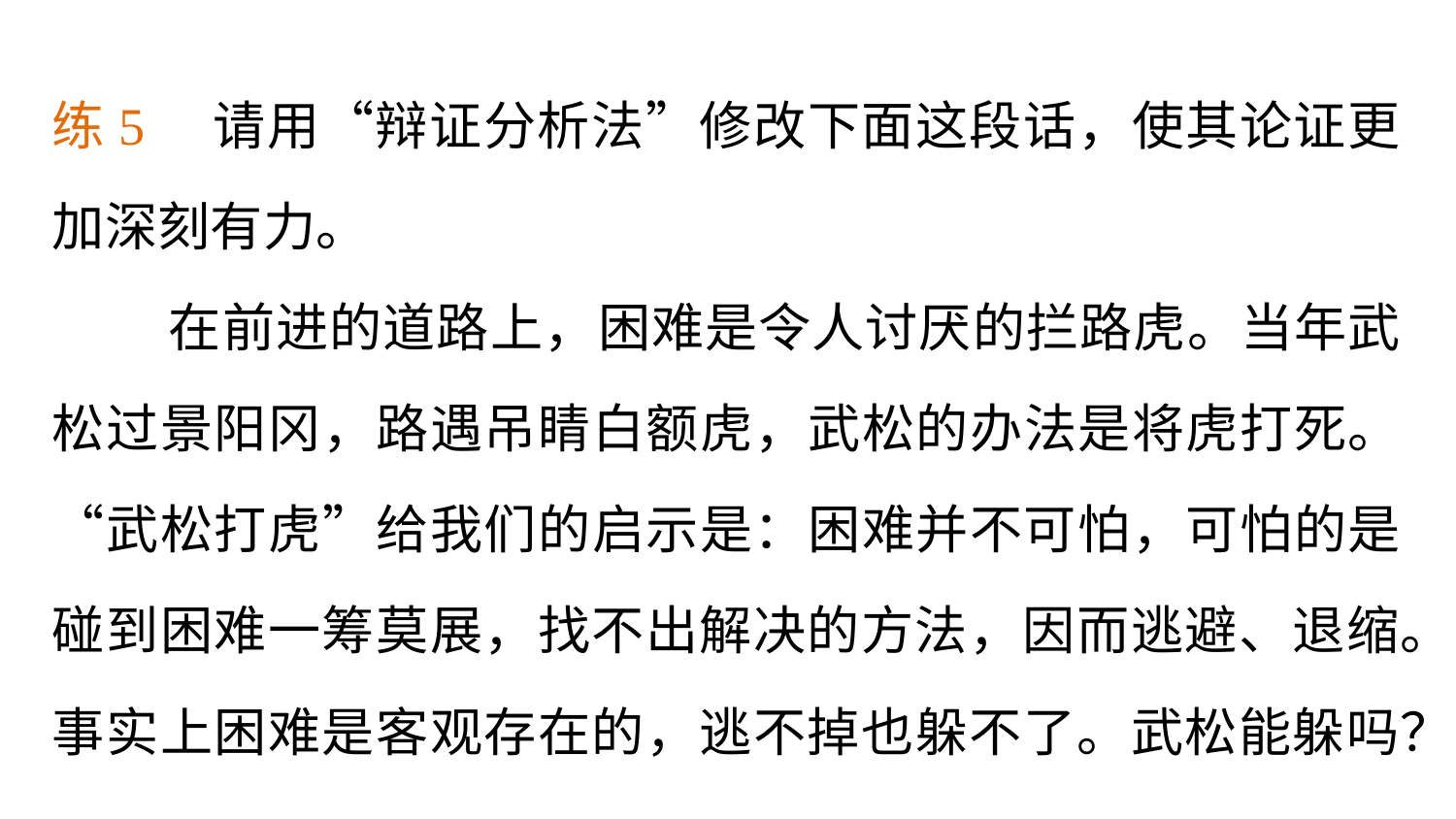

练5　请用“辩证分析法”修改下面这段话，使其论证更加深刻有力。
        在前进的道路上，困难是令人讨厌的拦路虎。当年武松过景阳冈，路遇吊睛白额虎，武松的办法是将虎打死。“武松打虎”给我们的启示是：困难并不可怕，可怕的是碰到困难一筹莫展，找不出解决的方法，因而逃避、退缩。事实上困难是客观存在的，逃不掉也躲不了。武松能躲吗？